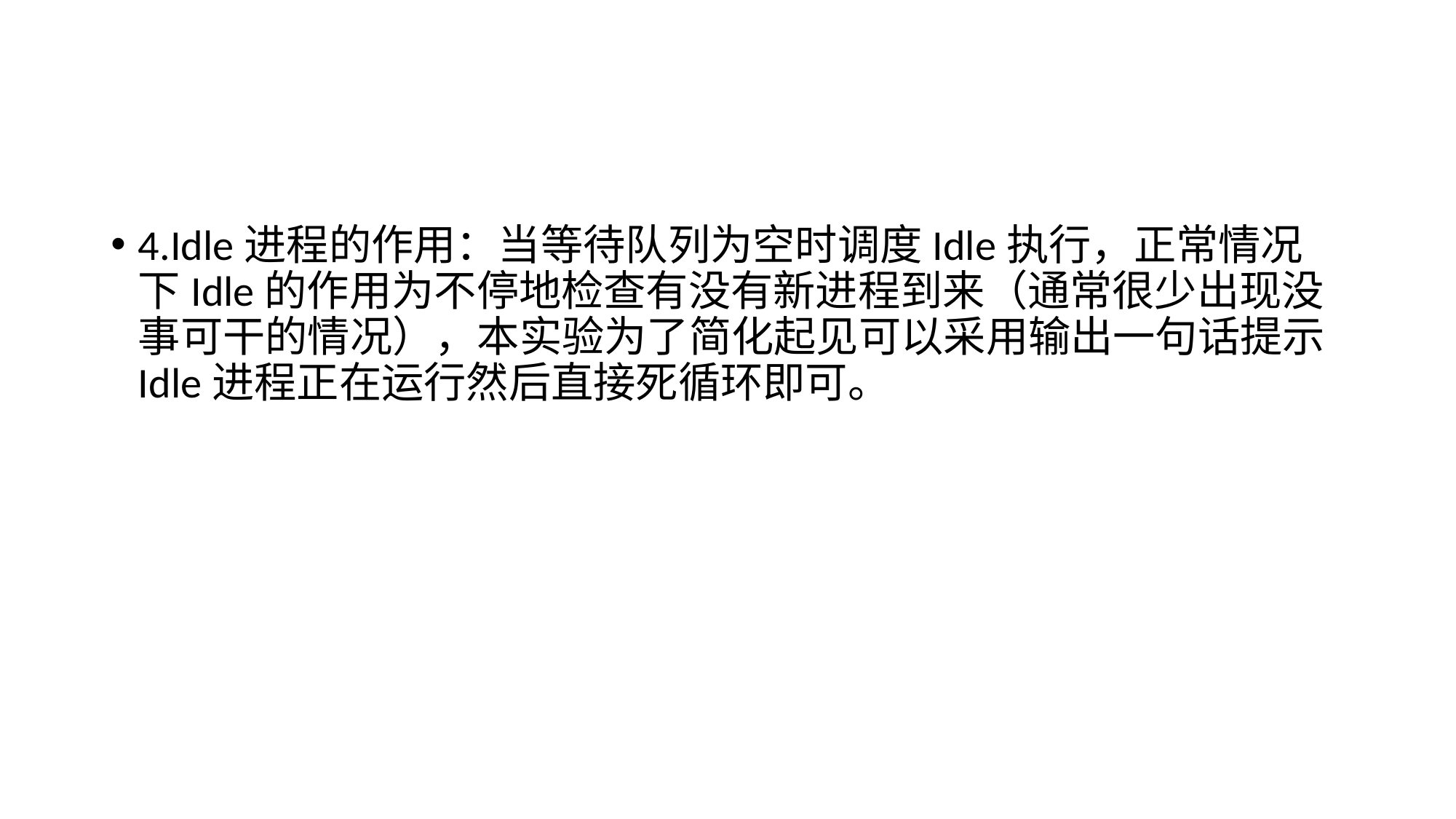

#
4.Idle进程的作用：当等待队列为空时调度Idle执行，正常情况下Idle的作用为不停地检查有没有新进程到来（通常很少出现没事可干的情况），本实验为了简化起见可以采用输出一句话提示Idle进程正在运行然后直接死循环即可。